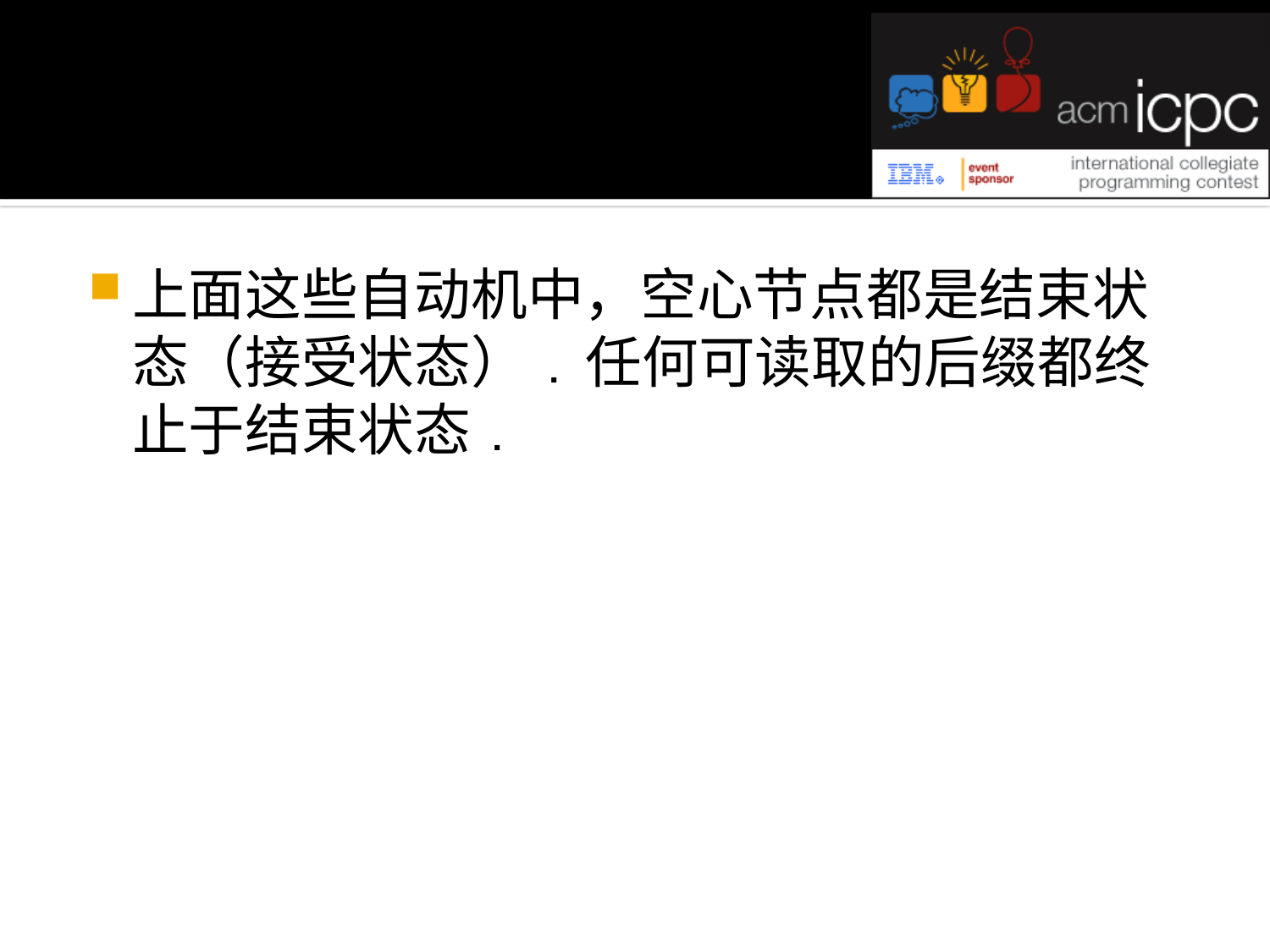

#
上面这些自动机中，空心节点都是结束状态（接受状态）.任何可读取的后缀都终止于结束状态.